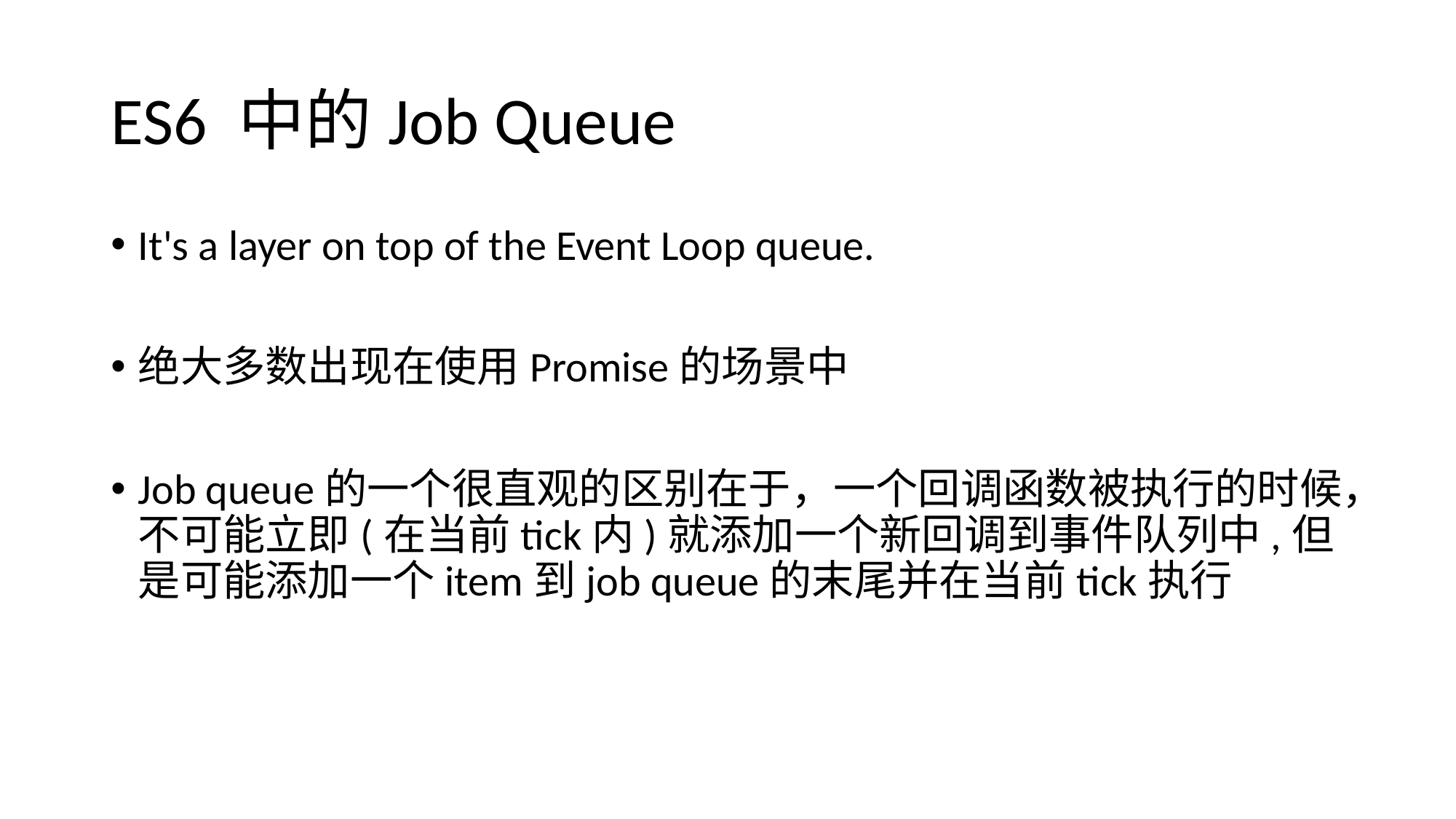

# ES6 中的Job Queue
It's a layer on top of the Event Loop queue.

绝大多数出现在使用Promise的场景中

Job queue的一个很直观的区别在于，一个回调函数被执行的时候，不可能立即(在当前tick内)就添加一个新回调到事件队列中,但是可能添加一个item到job queue的末尾并在当前tick执行